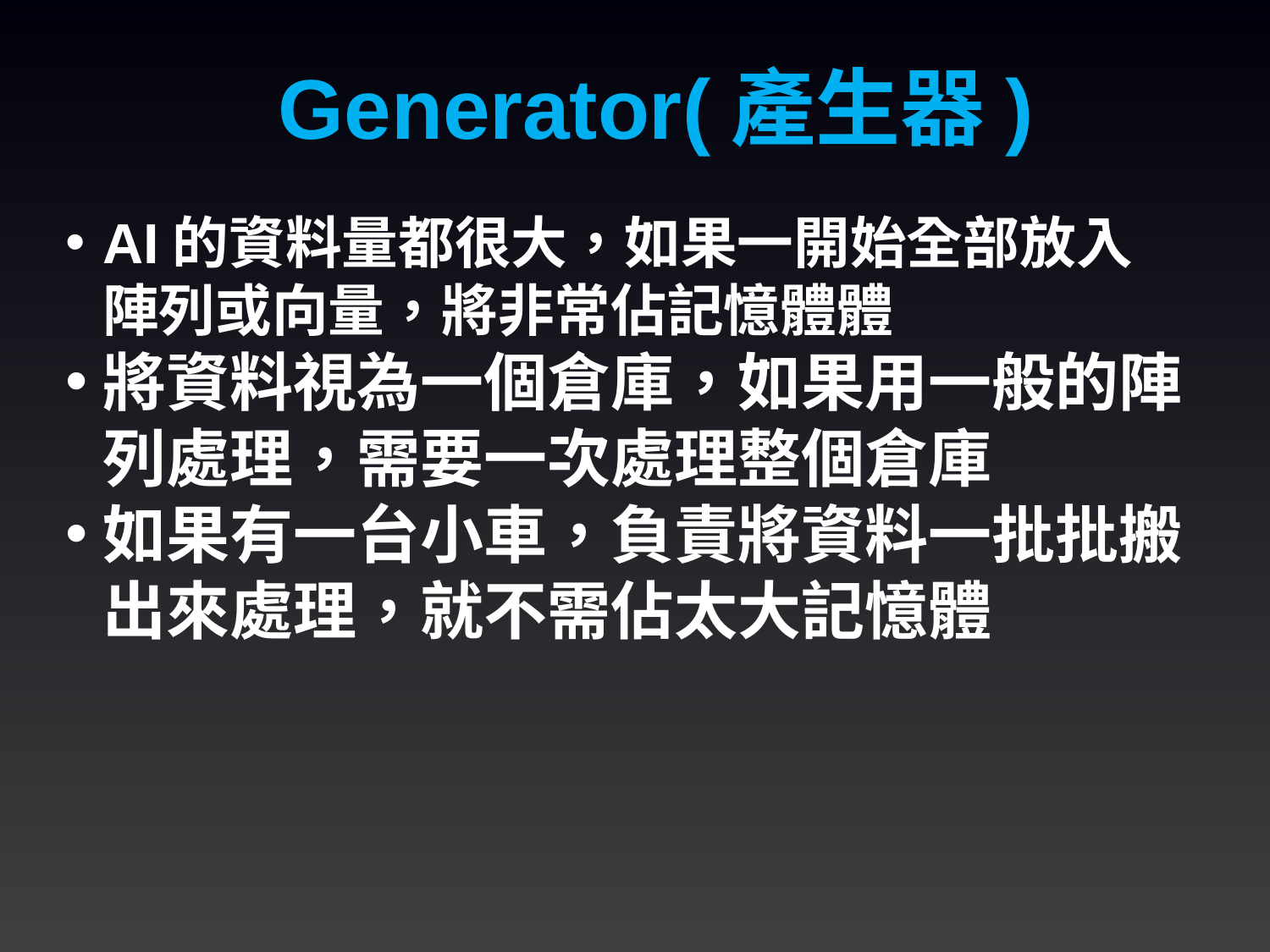

Generator(產生器)
AI的資料量都很大，如果一開始全部放入陣列或向量，將非常佔記憶體體
將資料視為一個倉庫，如果用一般的陣列處理，需要一次處理整個倉庫
如果有一台小車，負責將資料一批批搬出來處理，就不需佔太大記憶體